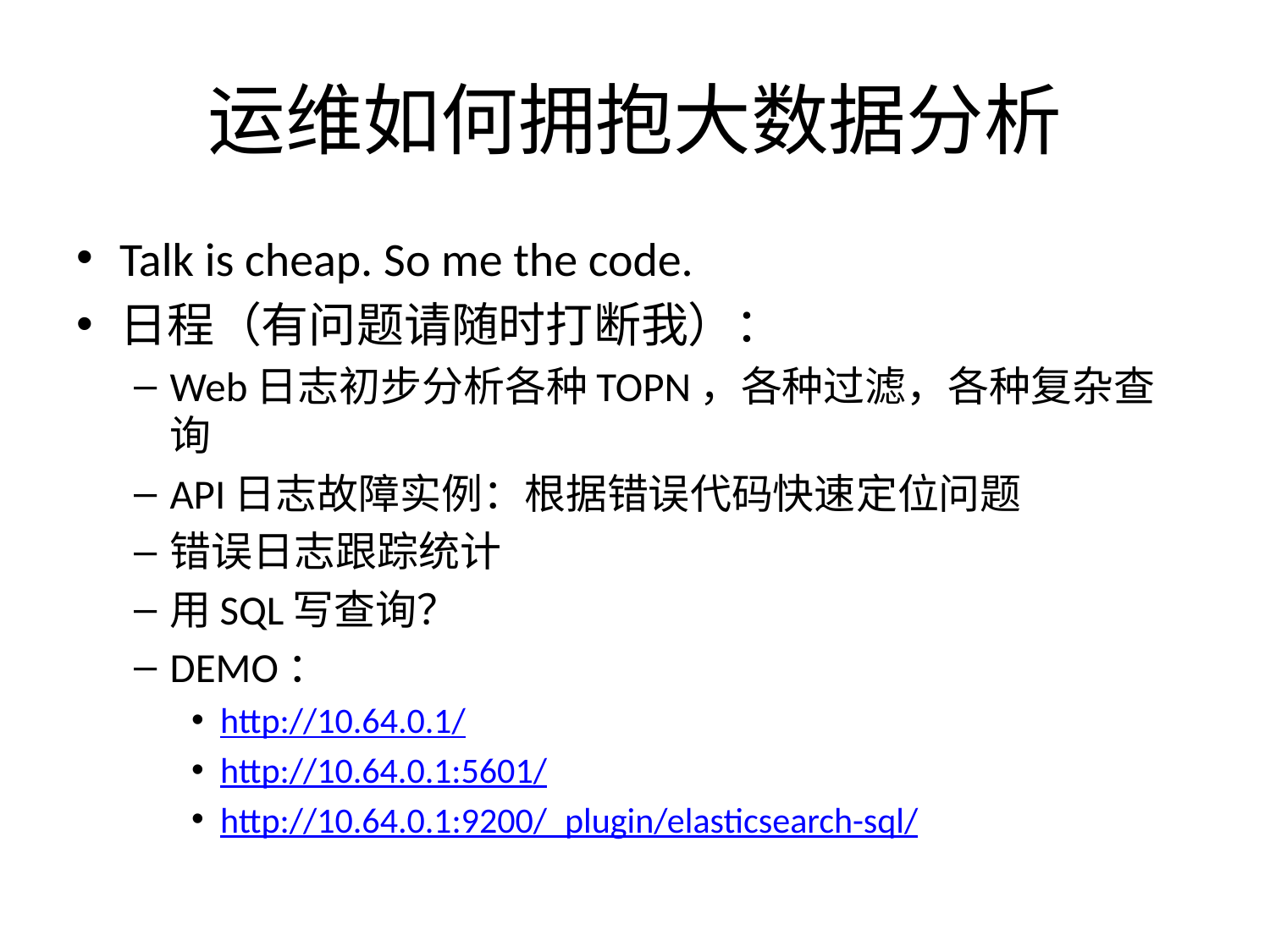

# 运维如何拥抱大数据分析
Talk is cheap. So me the code.
日程（有问题请随时打断我）：
Web日志初步分析各种TOPN，各种过滤，各种复杂查询
API日志故障实例：根据错误代码快速定位问题
错误日志跟踪统计
用SQL写查询？
DEMO：
http://10.64.0.1/
http://10.64.0.1:5601/
http://10.64.0.1:9200/_plugin/elasticsearch-sql/